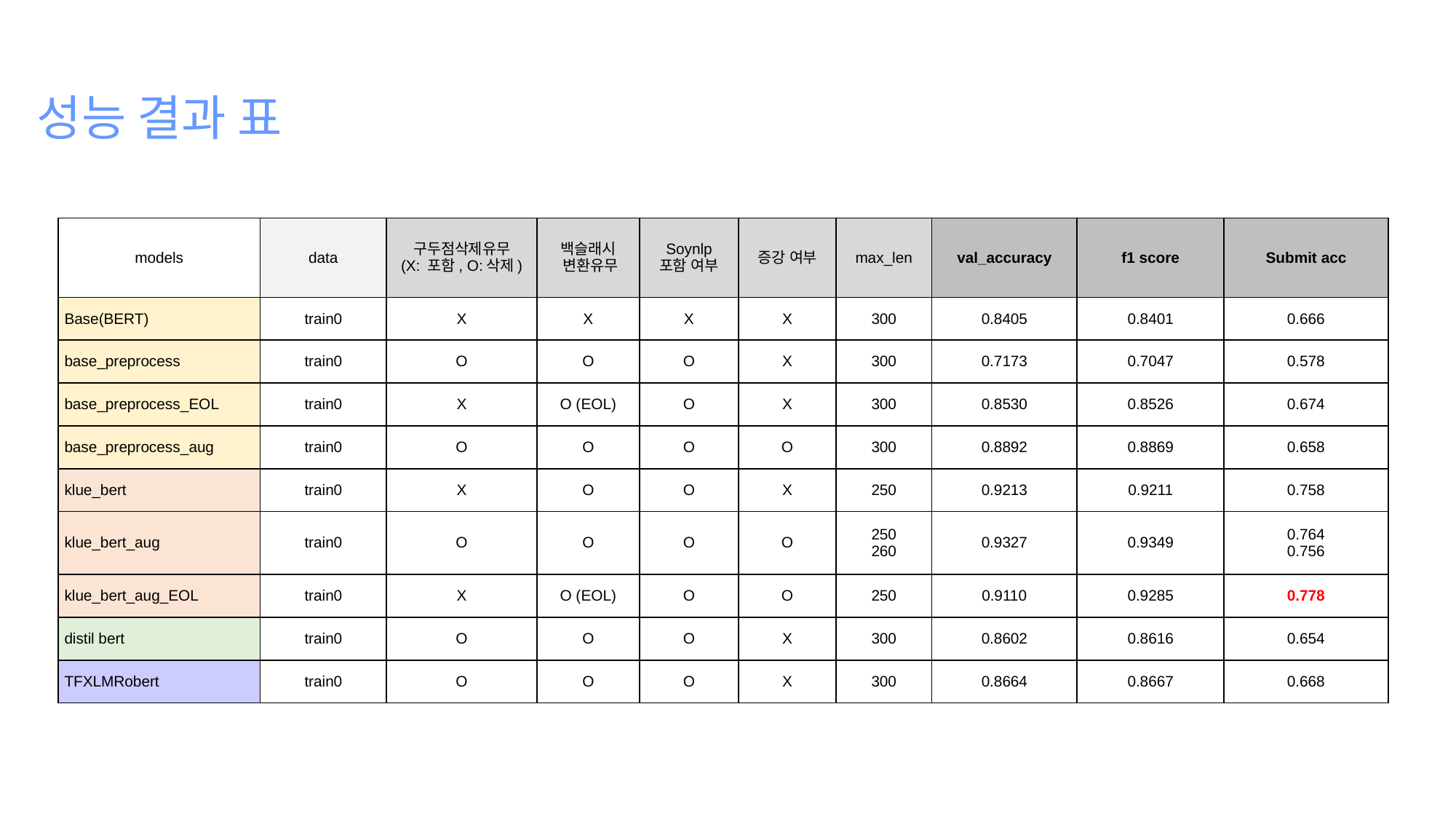

성능 결과 표

| models | data | 구두점삭제유무 (X: 포함, O:삭제) | 백슬래시 변환유무 | Soynlp 포함 여부 | 증강 여부 | max\_len | val\_accuracy | f1 score | Submit acc |
| --- | --- | --- | --- | --- | --- | --- | --- | --- | --- |
| Base(BERT) | train0 | X | X | X | X | 300 | 0.8405 | 0.8401 | 0.666 |
| base\_preprocess | train0 | O | O | O | X | 300 | 0.7173 | 0.7047 | 0.578 |
| base\_preprocess\_EOL | train0 | X | O (EOL) | O | X | 300 | 0.8530 | 0.8526 | 0.674 |
| base\_preprocess\_aug | train0 | O | O | O | O | 300 | 0.8892 | 0.8869 | 0.658 |
| klue\_bert | train0 | X | O | O | X | 250 | 0.9213 | 0.9211 | 0.758 |
| klue\_bert\_aug | train0 | O | O | O | O | 250 260 | 0.9327 | 0.9349 | 0.764 0.756 |
| klue\_bert\_aug\_EOL | train0 | X | O (EOL) | O | O | 250 | 0.9110 | 0.9285 | 0.778 |
| distil bert | train0 | O | O | O | X | 300 | 0.8602 | 0.8616 | 0.654 |
| TFXLMRobert | train0 | O | O | O | X | 300 | 0.8664 | 0.8667 | 0.668 |